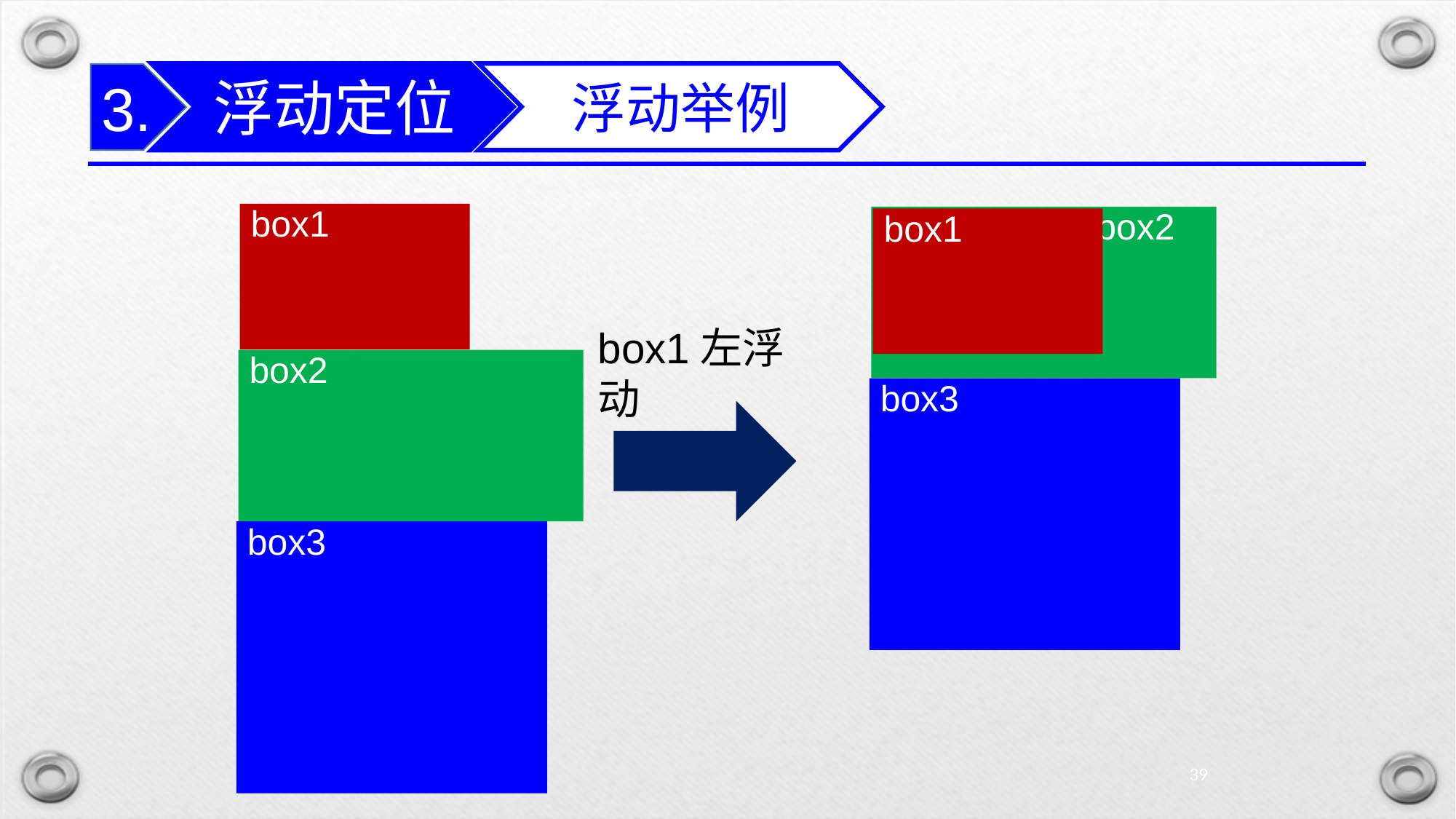

浮动定位

浮动举例
3.
box1
                     box2
box1
box1左浮动
box2
box3

box3
2025/10/13
39